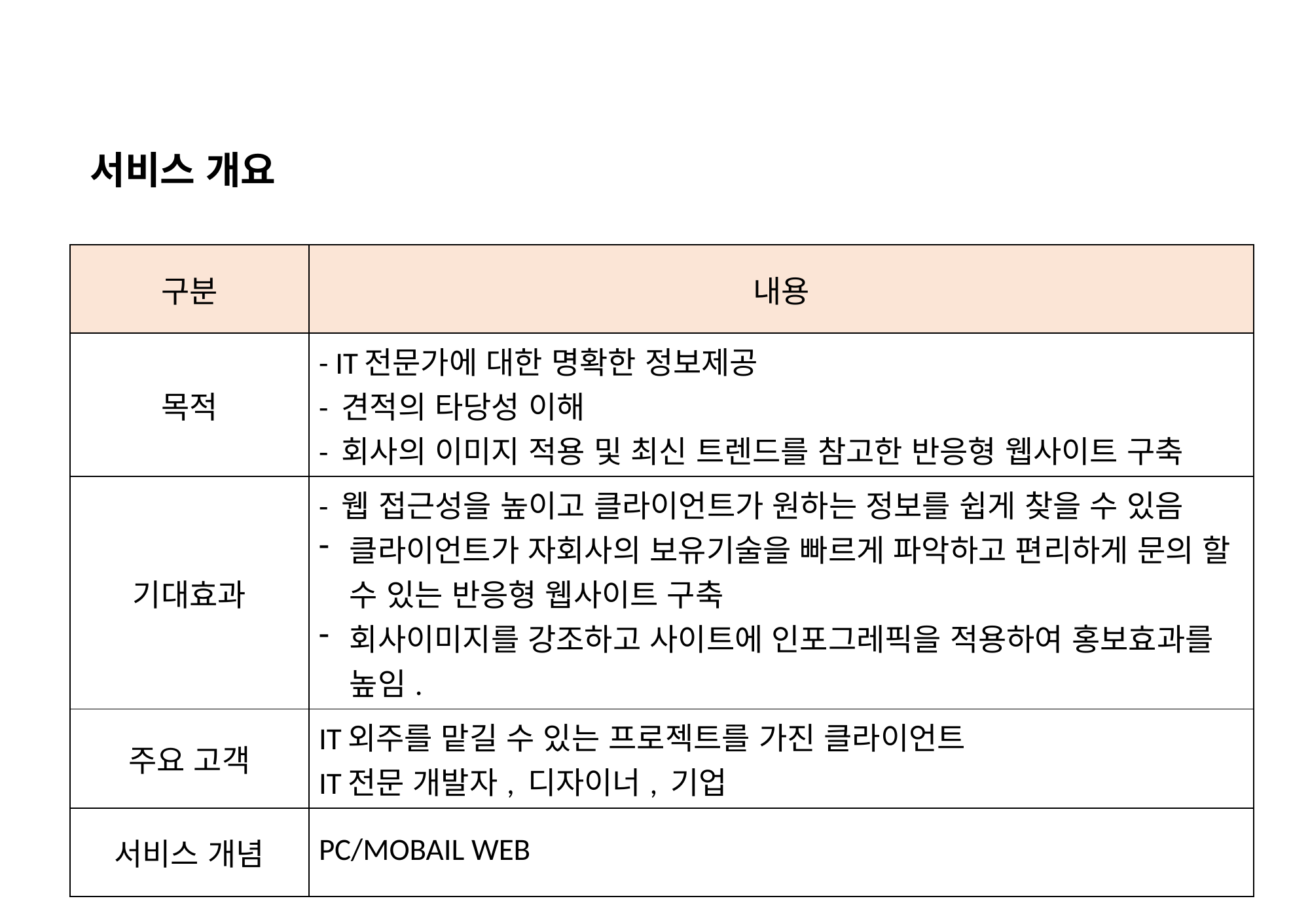

서비스 개요
| 구분 | 내용 |
| --- | --- |
| 목적 | - IT전문가에 대한 명확한 정보제공 - 견적의 타당성 이해 - 회사의 이미지 적용 및 최신 트렌드를 참고한 반응형 웹사이트 구축 |
| 기대효과 | - 웹 접근성을 높이고 클라이언트가 원하는 정보를 쉽게 찾을 수 있음 클라이언트가 자회사의 보유기술을 빠르게 파악하고 편리하게 문의 할 수 있는 반응형 웹사이트 구축 회사이미지를 강조하고 사이트에 인포그레픽을 적용하여 홍보효과를 높임. |
| 주요 고객 | IT외주를 맡길 수 있는 프로젝트를 가진 클라이언트 IT전문 개발자, 디자이너, 기업 |
| 서비스 개념 | PC/MOBAIL WEB |